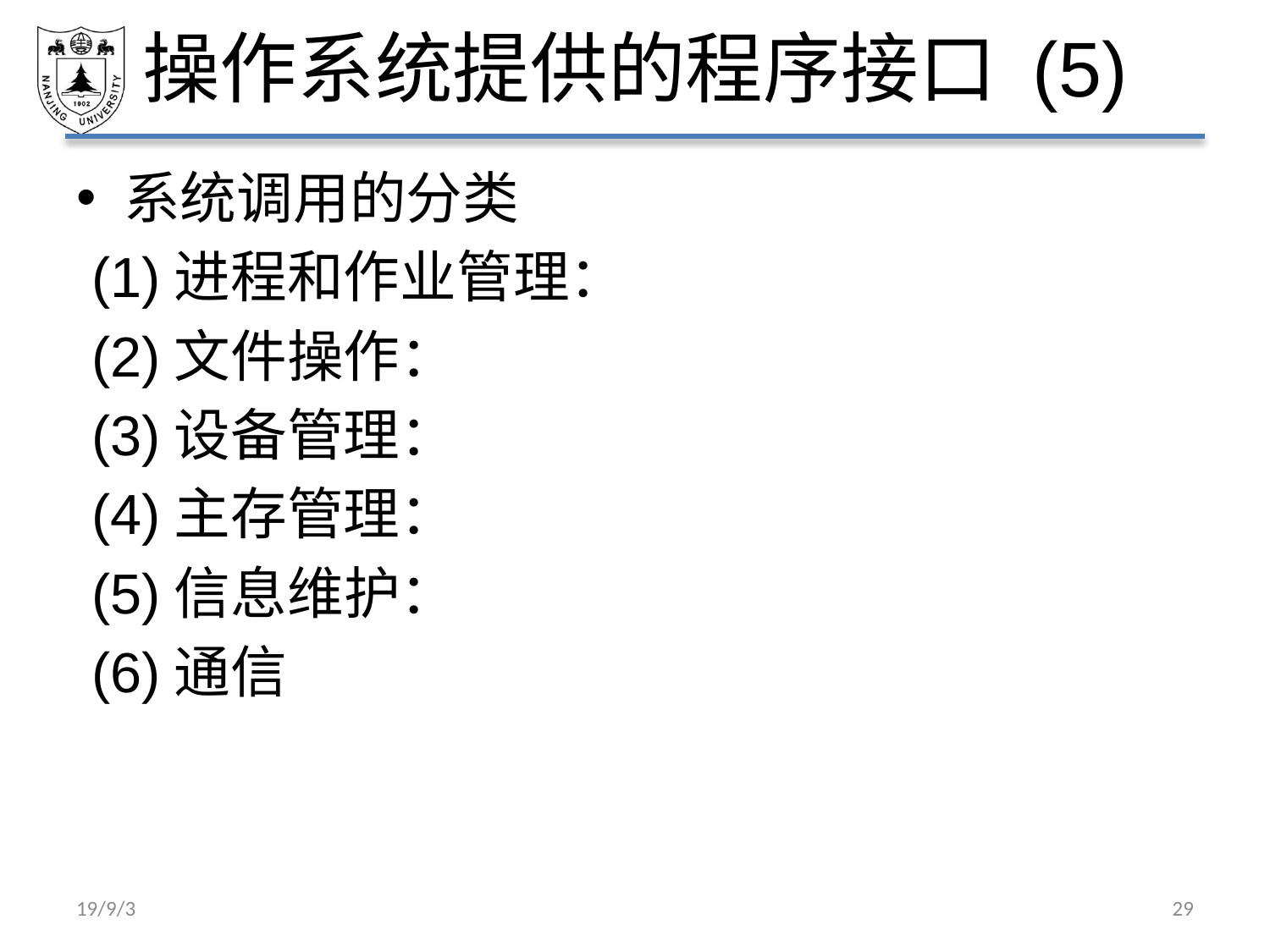

# 操作系统提供的程序接口 (5)
系统调用的分类
 (1)进程和作业管理：
 (2)文件操作：
 (3)设备管理：
 (4)主存管理：
 (5)信息维护：
 (6)通信
19/9/3
29